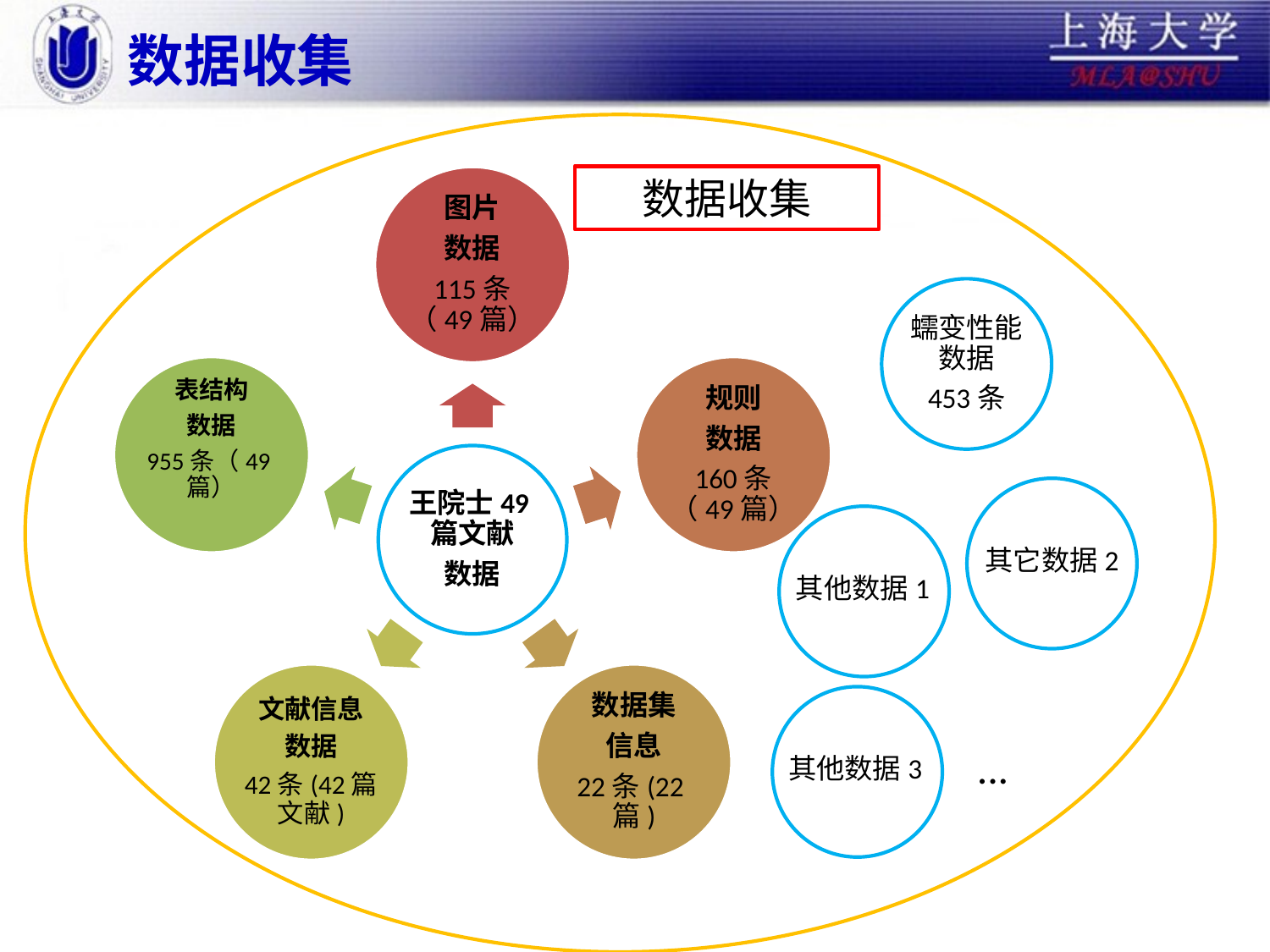

# 数据收集

王院士49篇文献
数据

图片
数据
115条（49篇）

规则
数据
160条（49篇）

数据集
信息
22条(22篇)

文献信息
数据
42条(42篇文献)

表结构
数据
955条（49篇）

数据收集

蠕变性能数据
453条

其它数据2

其他数据1

其他数据3
...